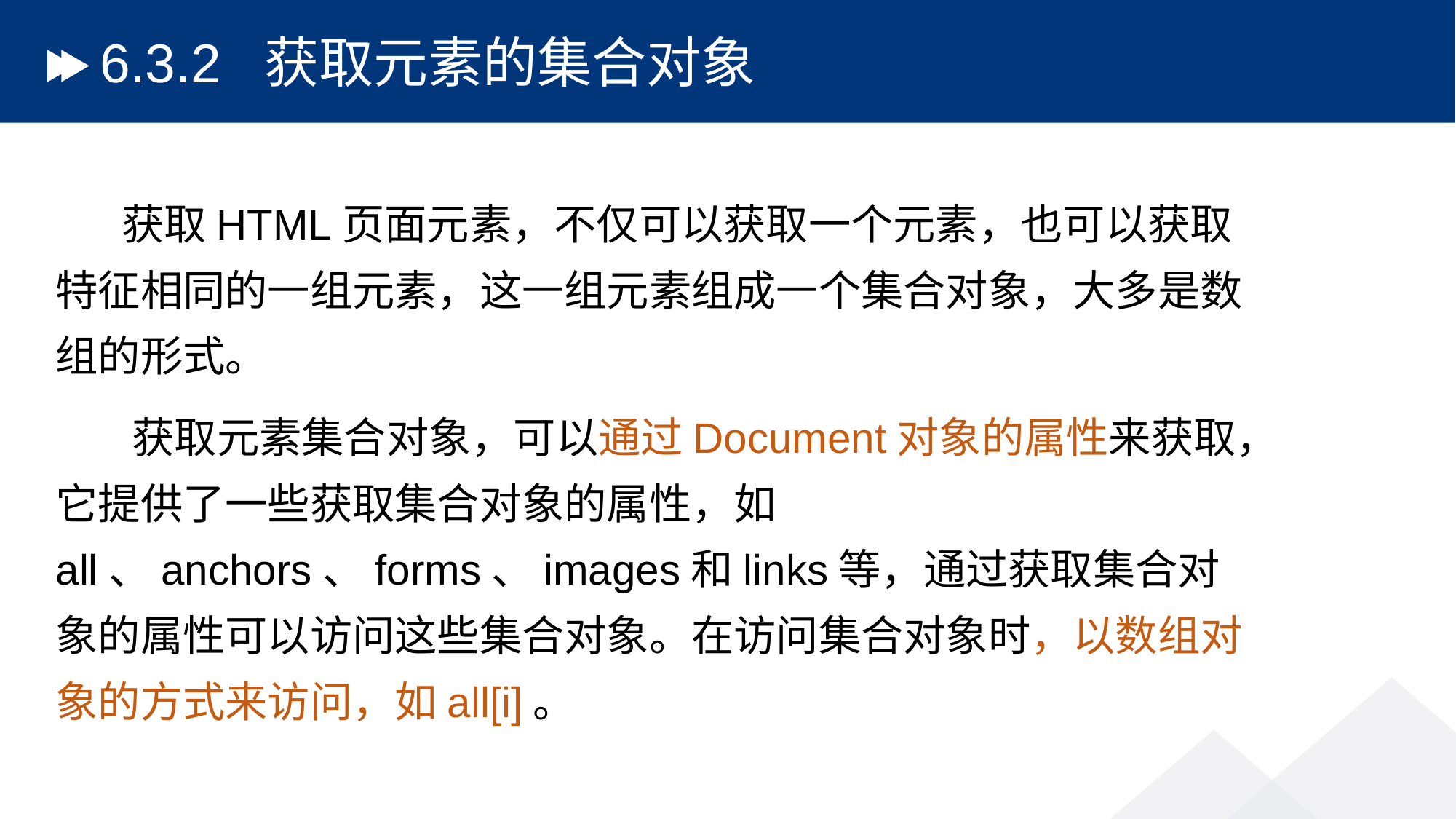

# 6.3.2  获取元素的集合对象
       获取HTML页面元素，不仅可以获取一个元素，也可以获取特征相同的一组元素，这一组元素组成一个集合对象，大多是数组的形式。
       获取元素集合对象，可以通过Document对象的属性来获取，它提供了一些获取集合对象的属性，如all、anchors、forms、images和links等，通过获取集合对象的属性可以访问这些集合对象。在访问集合对象时，以数组对象的方式来访问，如all[i]。